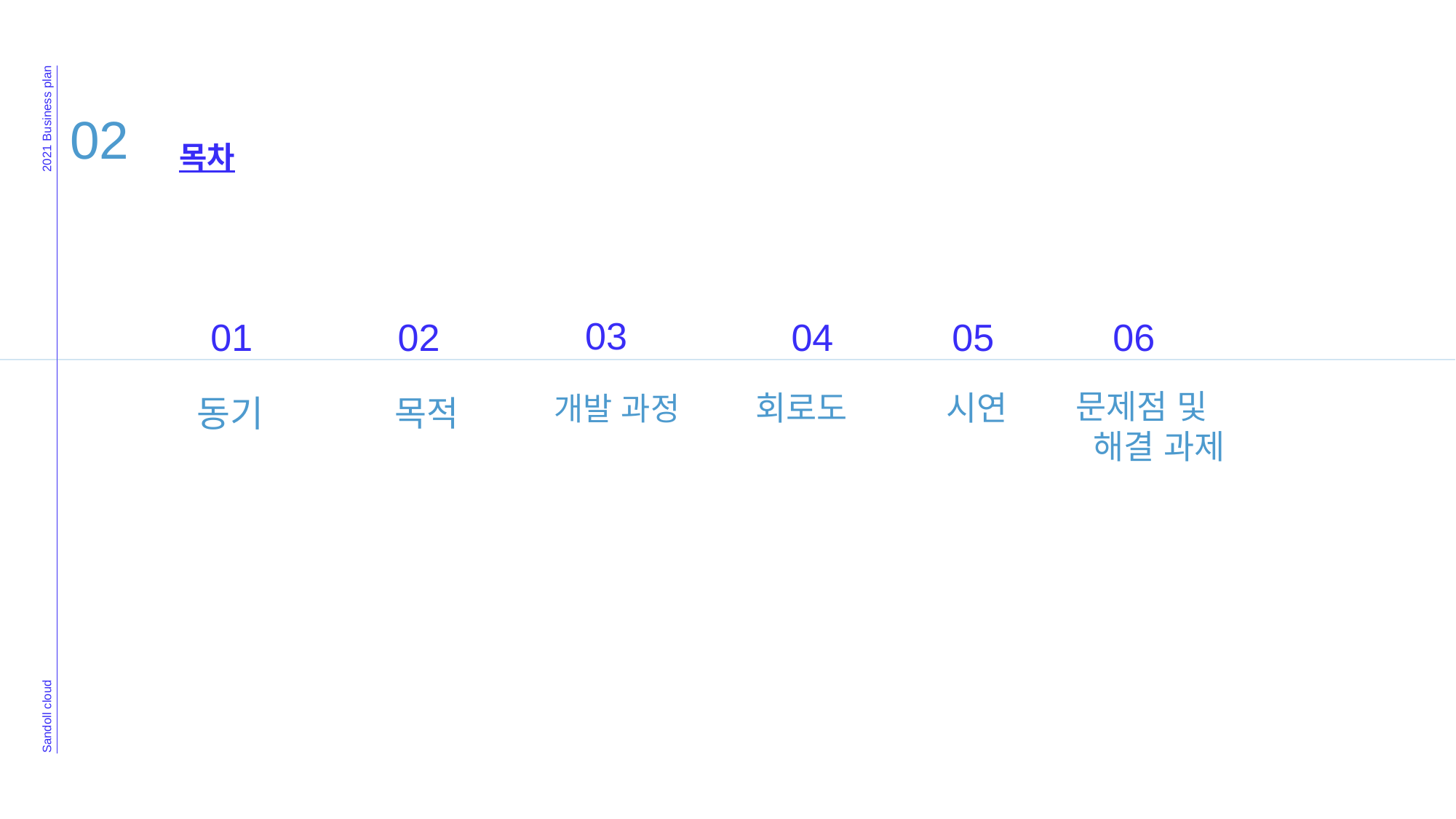

02
목차
03
02
04
05
01
06

문제점 및
 해결 과제
시연
회로도
개발 과정
동기
목적